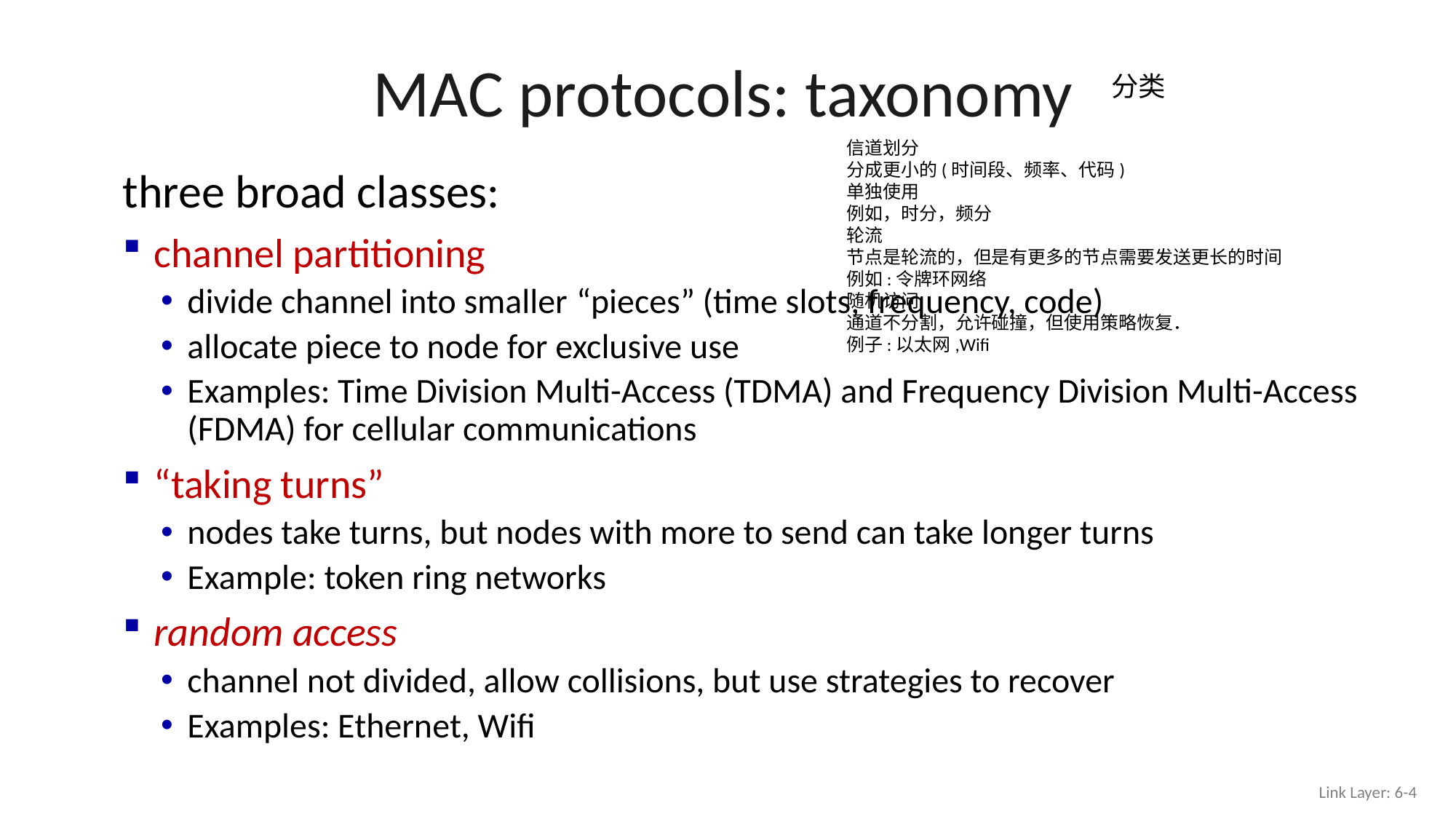

# MAC protocols: taxonomy
分类
信道划分
分成更小的(时间段、频率、代码)
单独使用
例如，时分，频分
轮流
节点是轮流的，但是有更多的节点需要发送更长的时间
例如:令牌环网络
随机访问
通道不分割，允许碰撞，但使用策略恢复．
例子:以太网,Wifi
three broad classes:
channel partitioning
divide channel into smaller “pieces” (time slots, frequency, code)
allocate piece to node for exclusive use
Examples: Time Division Multi-Access (TDMA) and Frequency Division Multi-Access (FDMA) for cellular communications
“taking turns”
nodes take turns, but nodes with more to send can take longer turns
Example: token ring networks
random access
channel not divided, allow collisions, but use strategies to recover
Examples: Ethernet, Wifi

Link Layer: 6-4